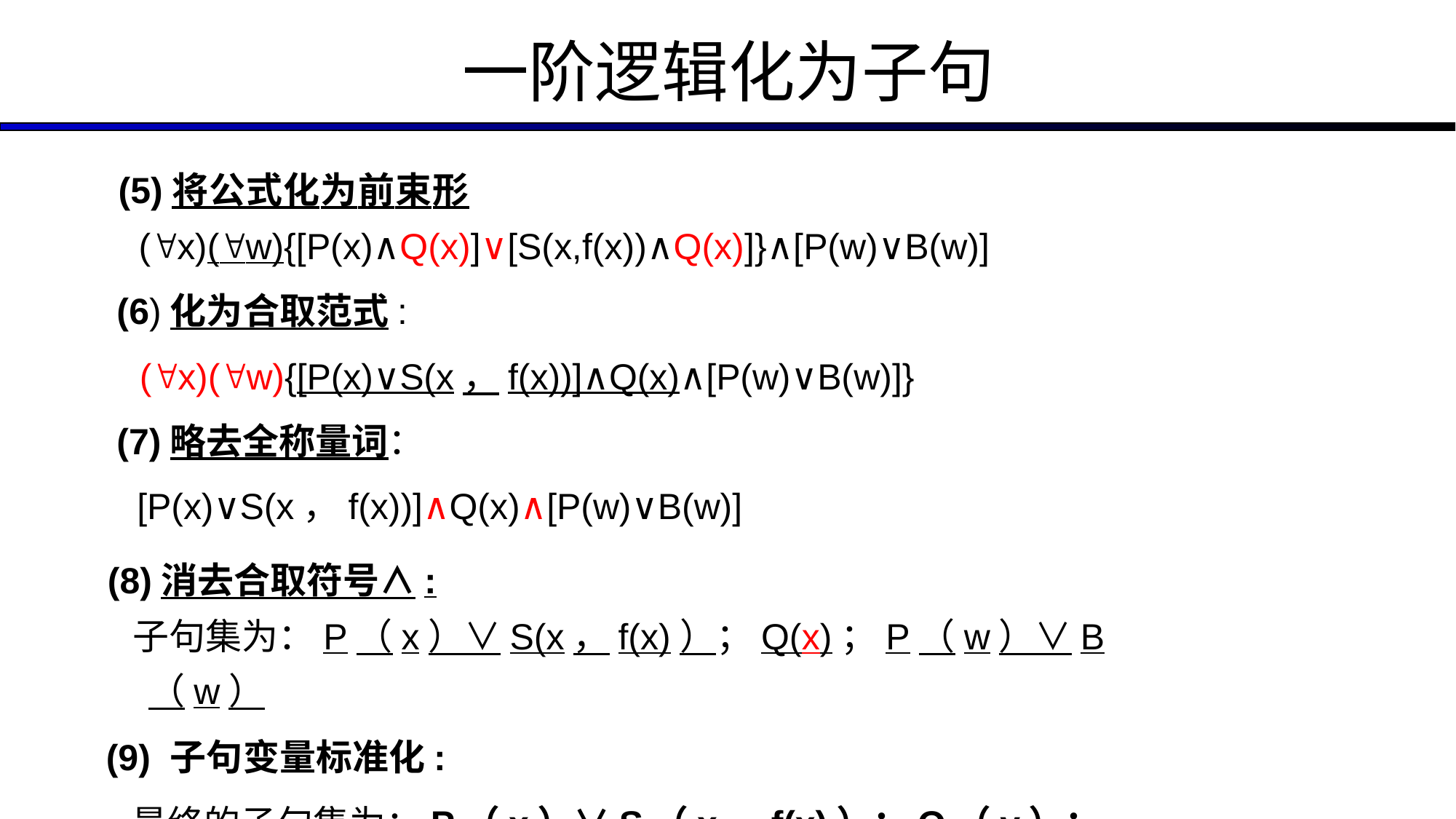

# 一阶逻辑化为子句
(5)将公式化为前束形
  (∀x)(∀w){[P(x)∧Q(x)]∨[S(x,f(x))∧Q(x)]}∧[P(w)∨B(w)]
(6)化为合取范式:
  (∀x)(∀w){[P(x)∨S(x，f(x))]∧Q(x)∧[P(w)∨B(w)]}
(7)略去全称量词：
  [P(x)∨S(x，f(x))]∧Q(x)∧[P(w)∨B(w)]

(8)消去合取符号∧:
  子句集为：P（x）∨S(x，f(x)）；Q(x)；P（w）∨B（w）
(9) 子句变量标准化:
  最终的子句集为：P（x）∨S（x，f(x)）；Q（y）；P（w）∨B（w）